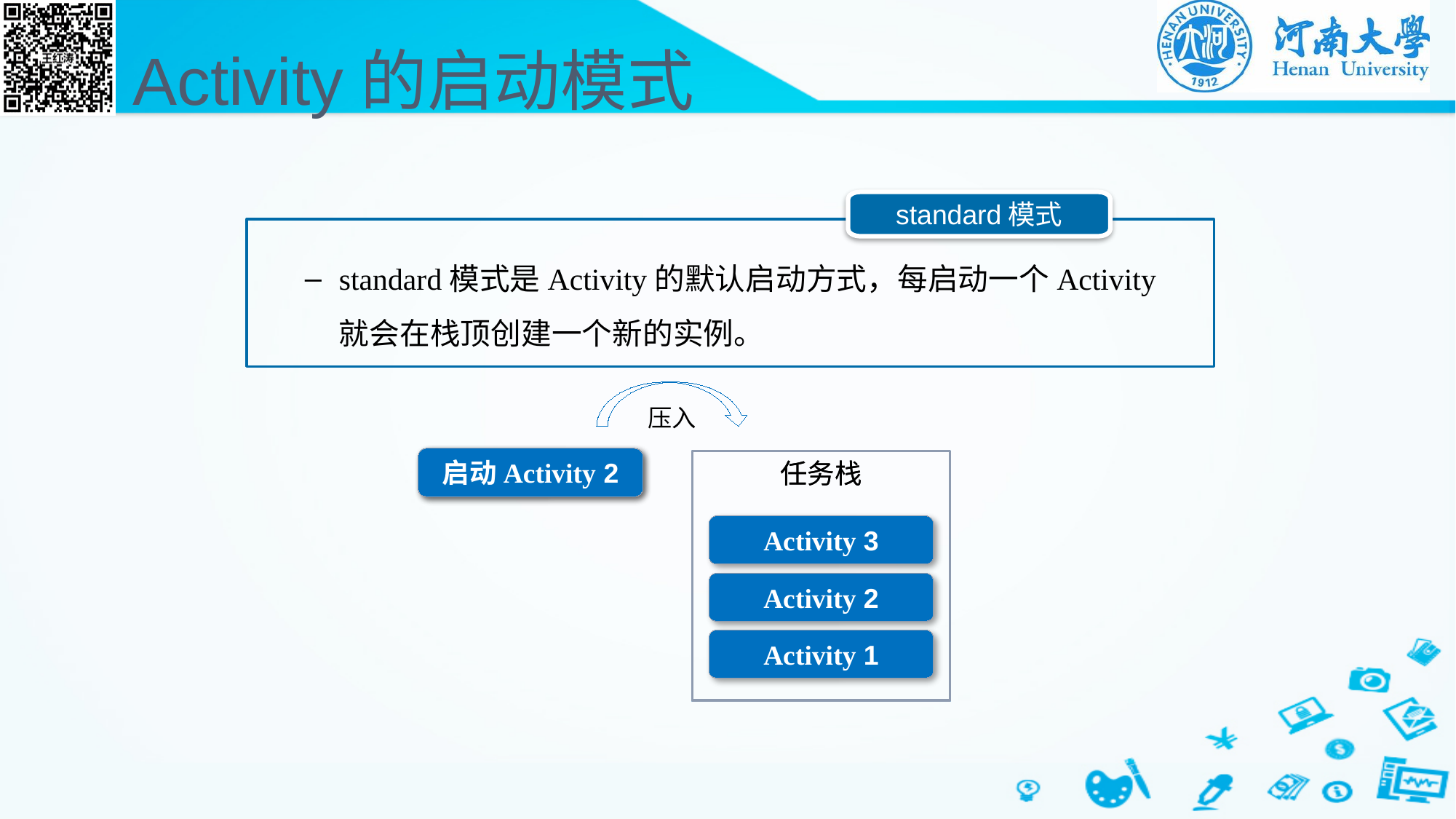

# Activity的启动模式
standard模式

standard模式是Activity的默认启动方式，每启动一个Activity就会在栈顶创建一个新的实例。

压入
启动Activity 3
启动Activity 2
任务栈
任务栈
Activity 3
Activity 2
Activity 1